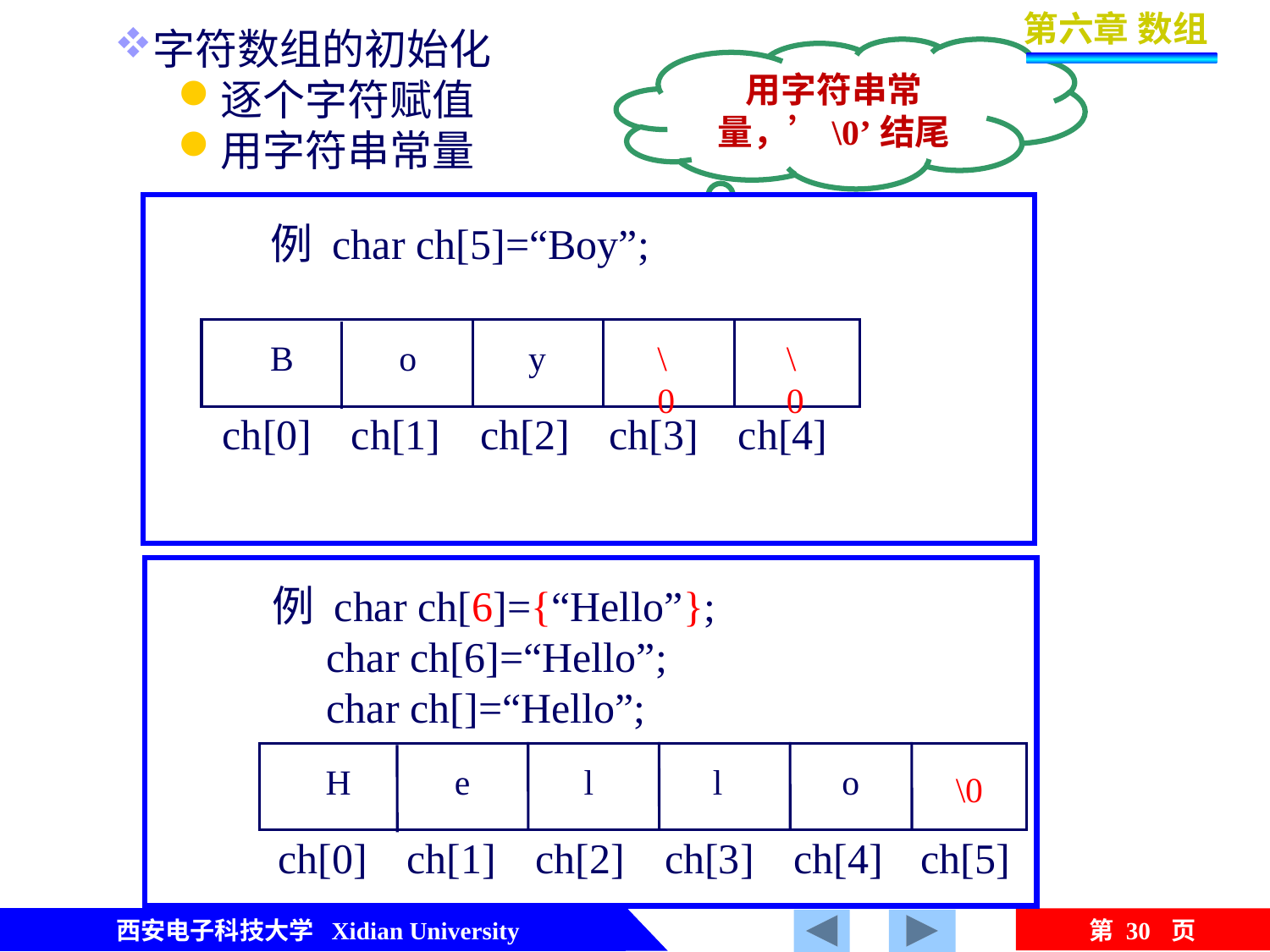

第六章 数组

字符数组的初始化
逐个字符赋值
用字符串常量
用字符串常量，’\0’结尾

           例 char ch[5]=“Boy”;

B
o
y
\0
\0
ch[0]
ch[1]
ch[2]
ch[3]
ch[4]

           例 char ch[6]={“Hello”};
                char ch[6]=“Hello”;
                char ch[]=“Hello”;

H
e
l
l
o
\0
ch[0]
ch[1]
ch[2]
ch[3]
ch[4]
ch[5]